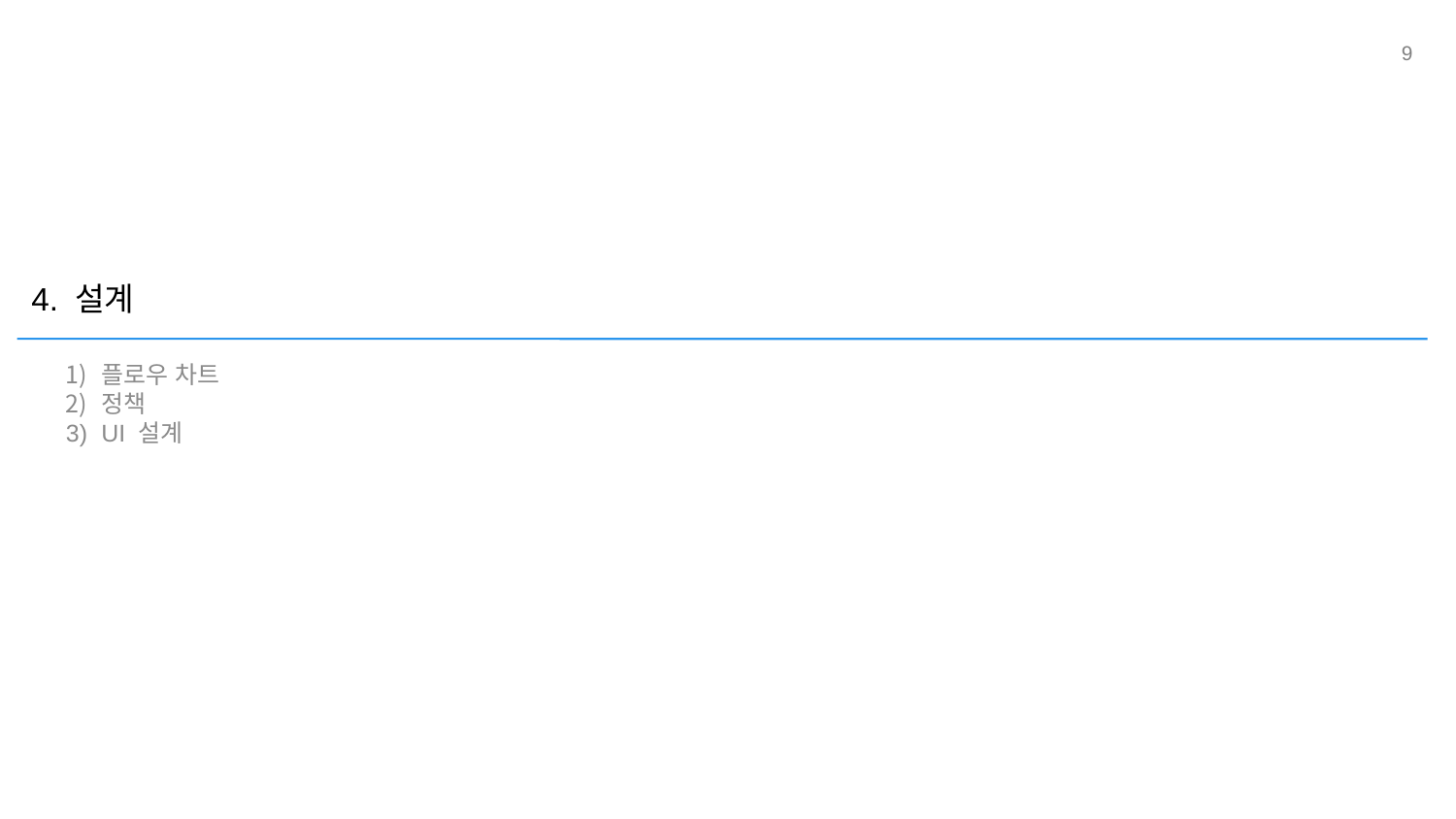

9
# 4. 설계
플로우 차트
정책
UI 설계